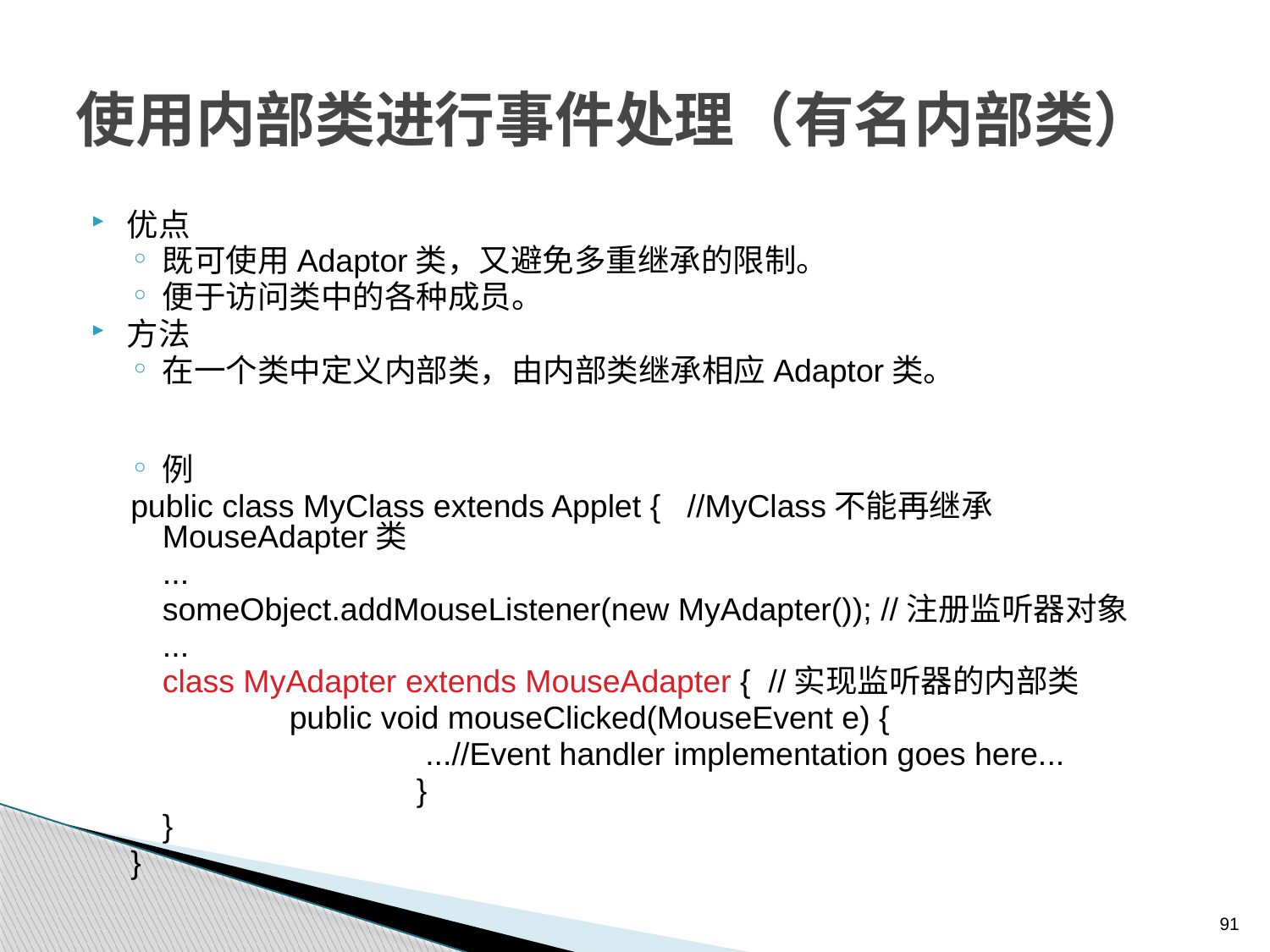

# 使用内部类进行事件处理（有名内部类）
优点
既可使用Adaptor类，又避免多重继承的限制。
便于访问类中的各种成员。
方法
在一个类中定义内部类，由内部类继承相应Adaptor类。

例
public class MyClass extends Applet {   //MyClass不能再继承MouseAdapter类
	...
	someObject.addMouseListener(new MyAdapter()); //注册监听器对象
	...
	class MyAdapter extends MouseAdapter {  //实现监听器的内部类
		public void mouseClicked(MouseEvent e) {
			 ...//Event handler implementation goes here...
			}
	}
}
91